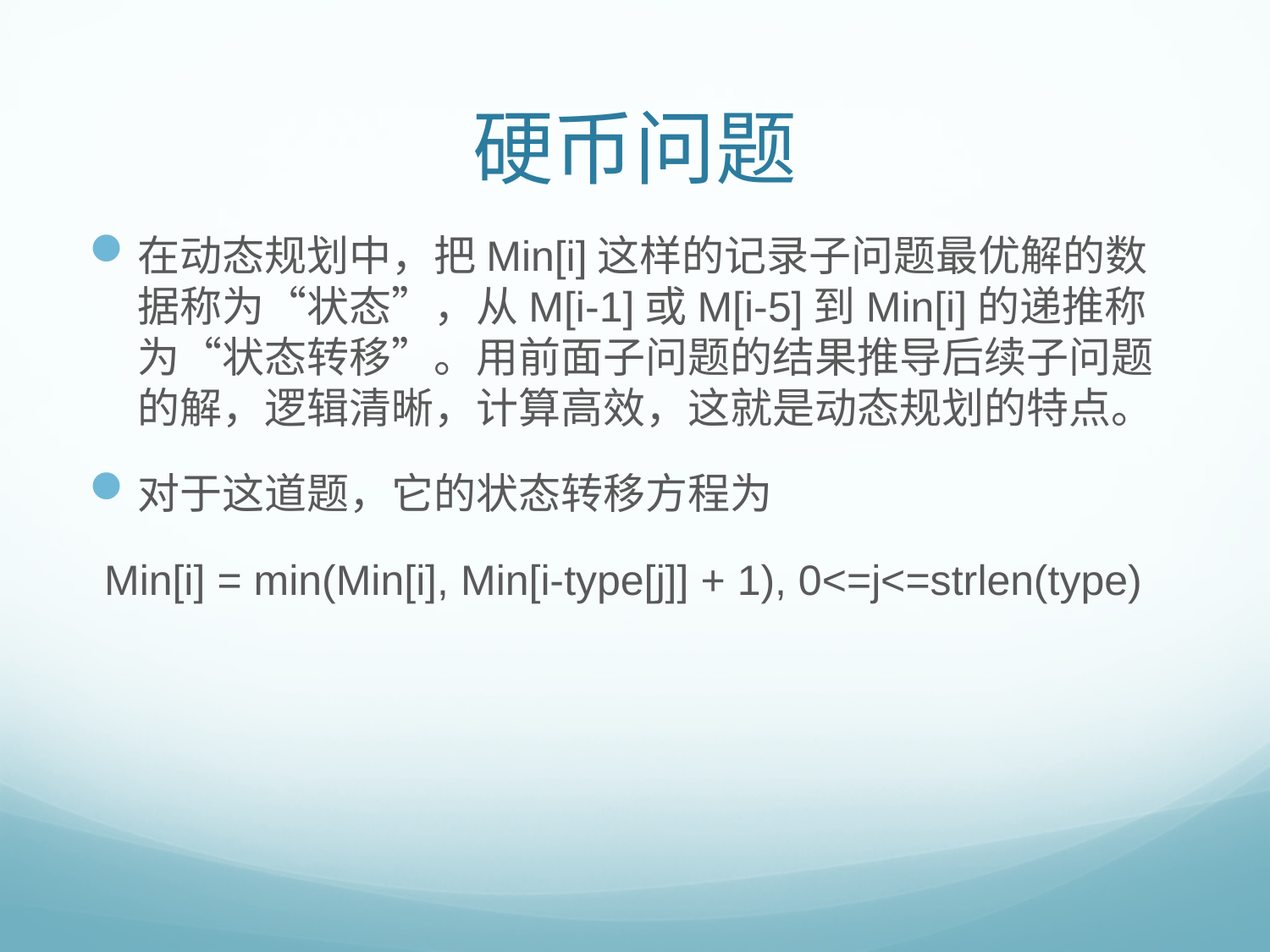

# 硬币问题
在动态规划中，把Min[i]这样的记录子问题最优解的数据称为“状态”，从M[i-1]或M[i-5]到Min[i]的递推称为“状态转移”。用前面子问题的结果推导后续子问题的解，逻辑清晰，计算高效，这就是动态规划的特点。
对于这道题，它的状态转移方程为
Min[i] = min(Min[i], Min[i-type[j]] + 1), 0<=j<=strlen(type)